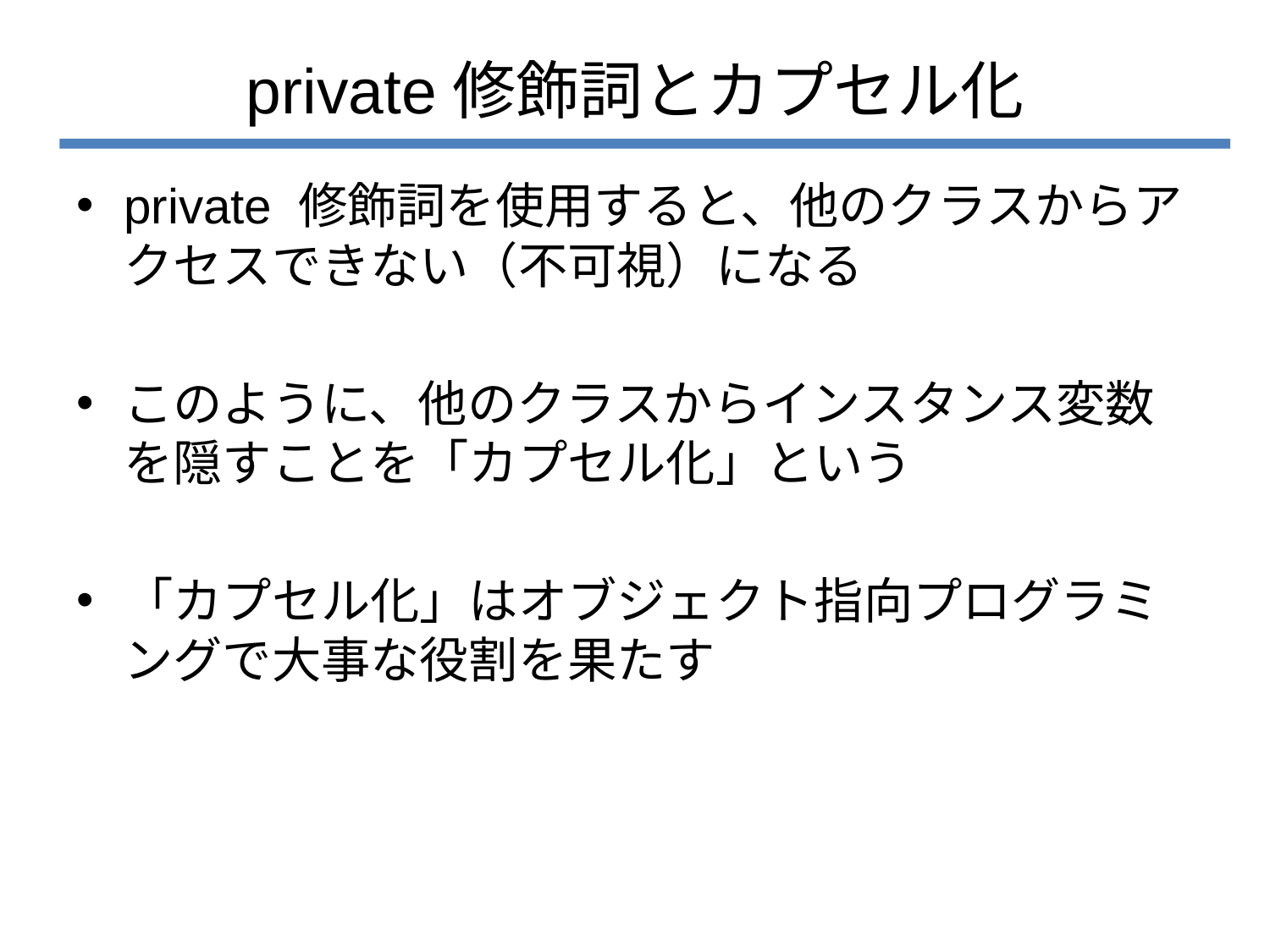

# private修飾詞とカプセル化
private 修飾詞を使用すると、他のクラスからアクセスできない（不可視）になる

このように、他のクラスからインスタンス変数を隠すことを「カプセル化」という

「カプセル化」はオブジェクト指向プログラミングで大事な役割を果たす